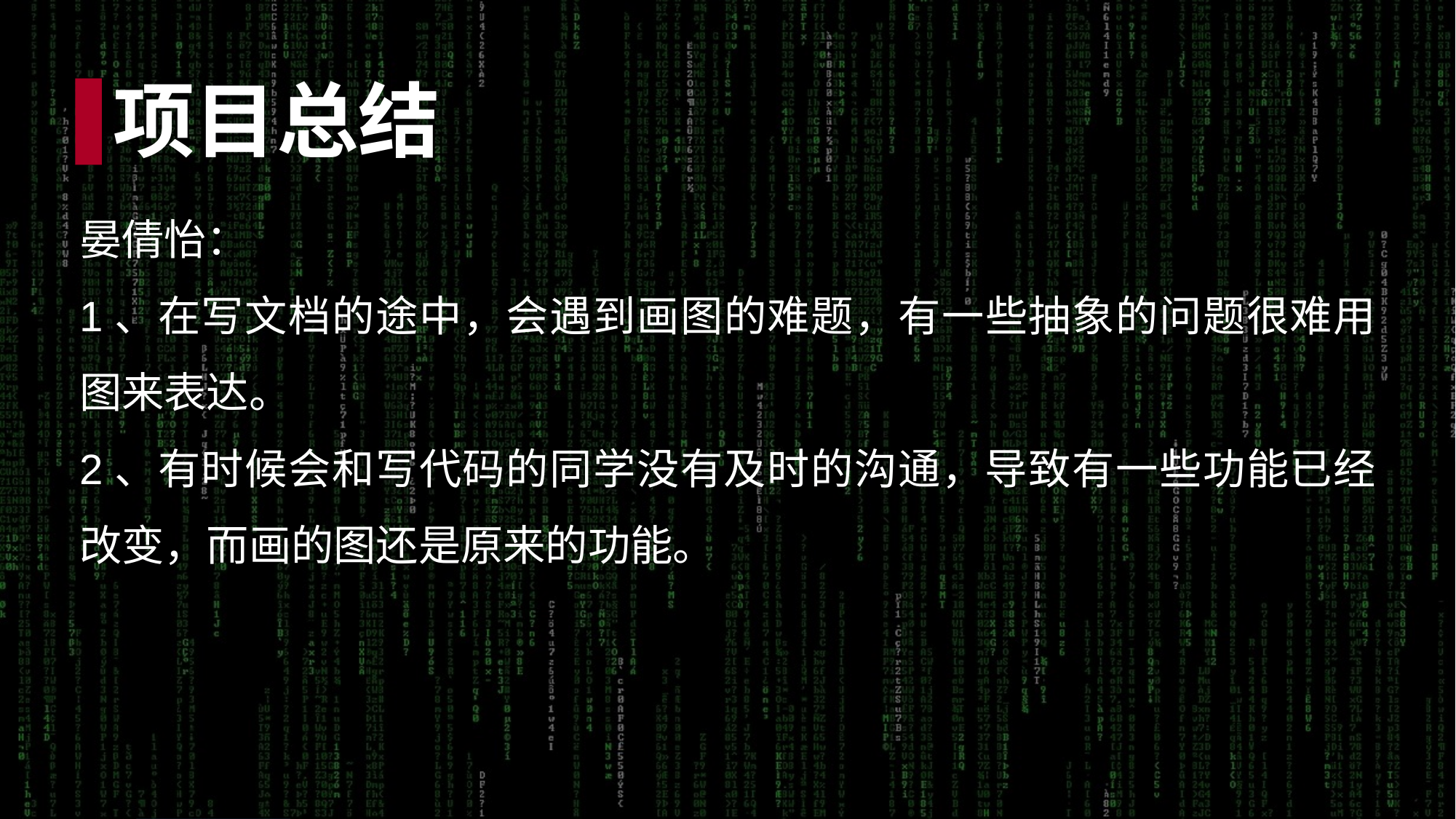

项目总结

晏倩怡：
1、在写文档的途中，会遇到画图的难题，有一些抽象的问题很难用图来表达。
2、有时候会和写代码的同学没有及时的沟通，导致有一些功能已经改变，而画的图还是原来的功能。